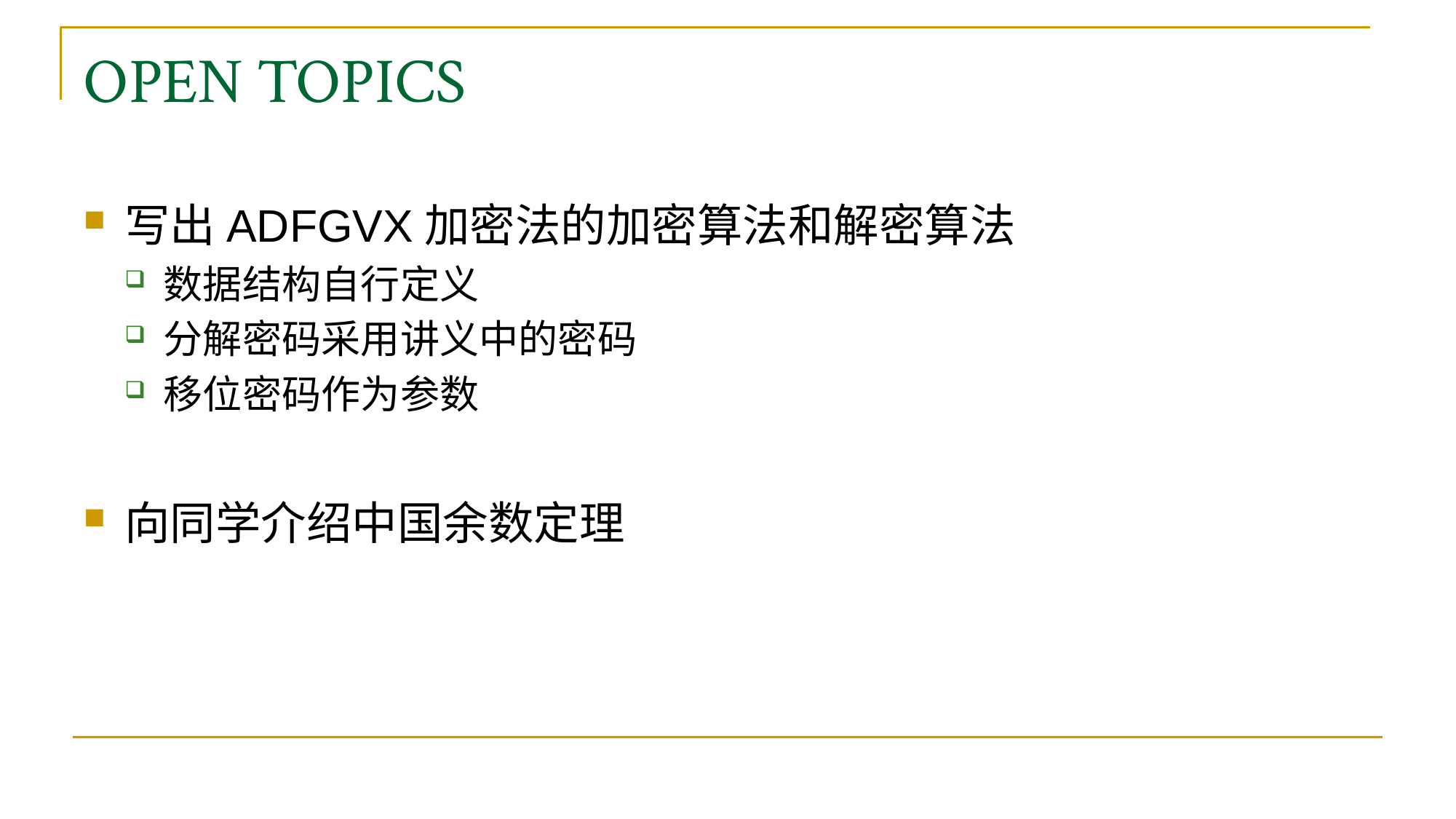

# OPEN TOPICS
写出ADFGVX加密法的加密算法和解密算法
数据结构自行定义
分解密码采用讲义中的密码
移位密码作为参数

向同学介绍中国余数定理